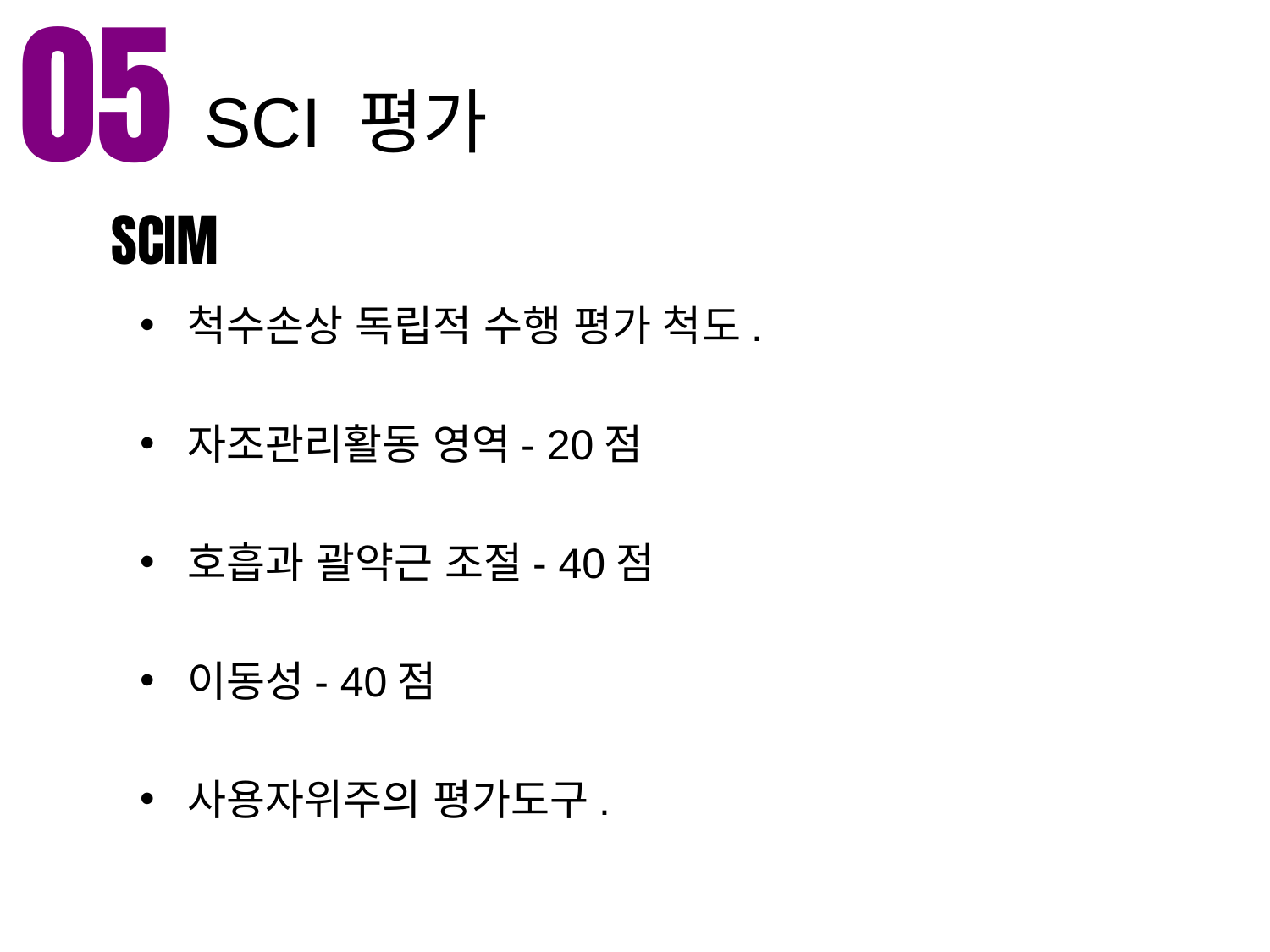

05
Made in Yang
SCI 평가
SCIM
척수손상 독립적 수행 평가 척도.

자조관리활동 영역- 20점

호흡과 괄약근 조절- 40점

이동성- 40점

사용자위주의 평가도구.